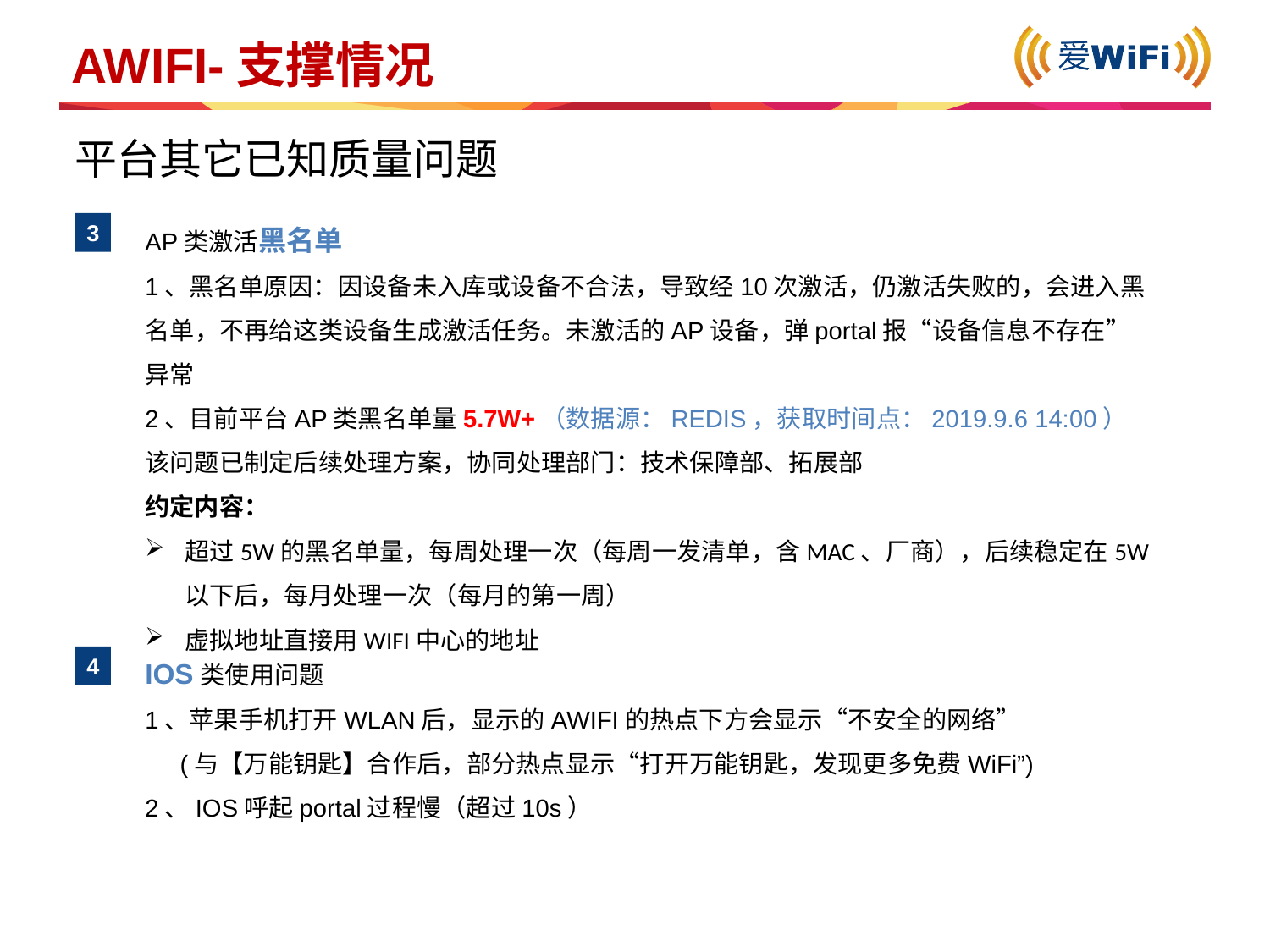

# AWIFI-支撑情况
平台其它已知质量问题
AP类激活黑名单
1、黑名单原因：因设备未入库或设备不合法，导致经10次激活，仍激活失败的，会进入黑名单，不再给这类设备生成激活任务。未激活的AP设备，弹portal报“设备信息不存在”异常
2、目前平台AP类黑名单量5.7W+（数据源：REDIS，获取时间点：2019.9.6 14:00）
该问题已制定后续处理方案，协同处理部门：技术保障部、拓展部
约定内容：
超过5W的黑名单量，每周处理一次（每周一发清单，含MAC、厂商），后续稳定在5W以下后，每月处理一次（每月的第一周）
虚拟地址直接用WIFI中心的地址
3
IOS类使用问题
1、苹果手机打开WLAN后，显示的AWIFI的热点下方会显示“不安全的网络”
     (与【万能钥匙】合作后，部分热点显示“打开万能钥匙，发现更多免费WiFi”)
2、IOS呼起portal过程慢（超过10s）
4